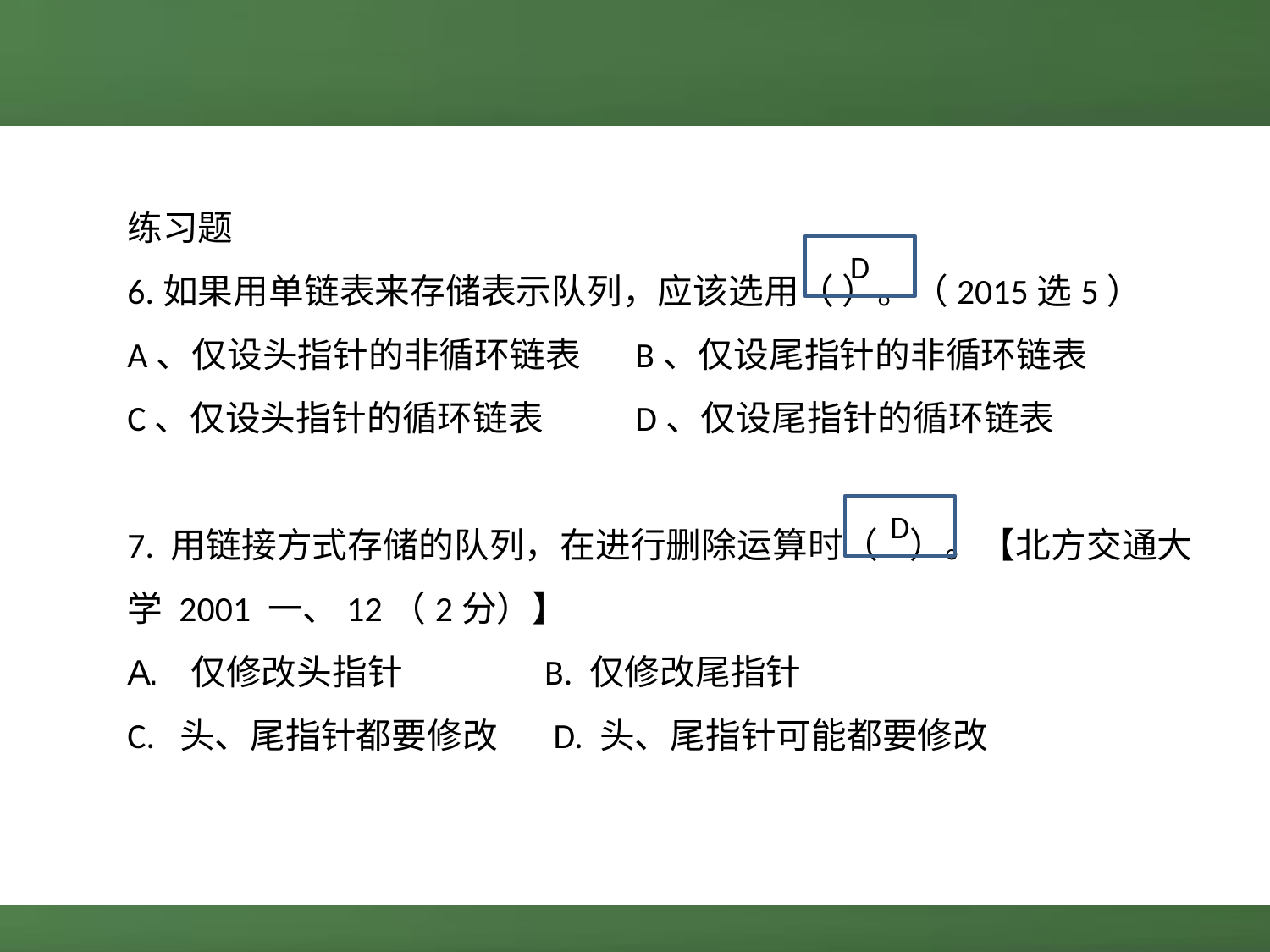

练习题
6.如果用单链表来存储表示队列，应该选用（ ）。（2015选5）
A、仅设头指针的非循环链表 	B、仅设尾指针的非循环链表
C、仅设头指针的循环链表	D、仅设尾指针的循环链表

7. 用链接方式存储的队列，在进行删除运算时（    ）。【北方交通大学 2001 一、12（2分）】
仅修改头指针                 B. 仅修改尾指针
C.  头、尾指针都要修改      D. 头、尾指针可能都要修改
D
D